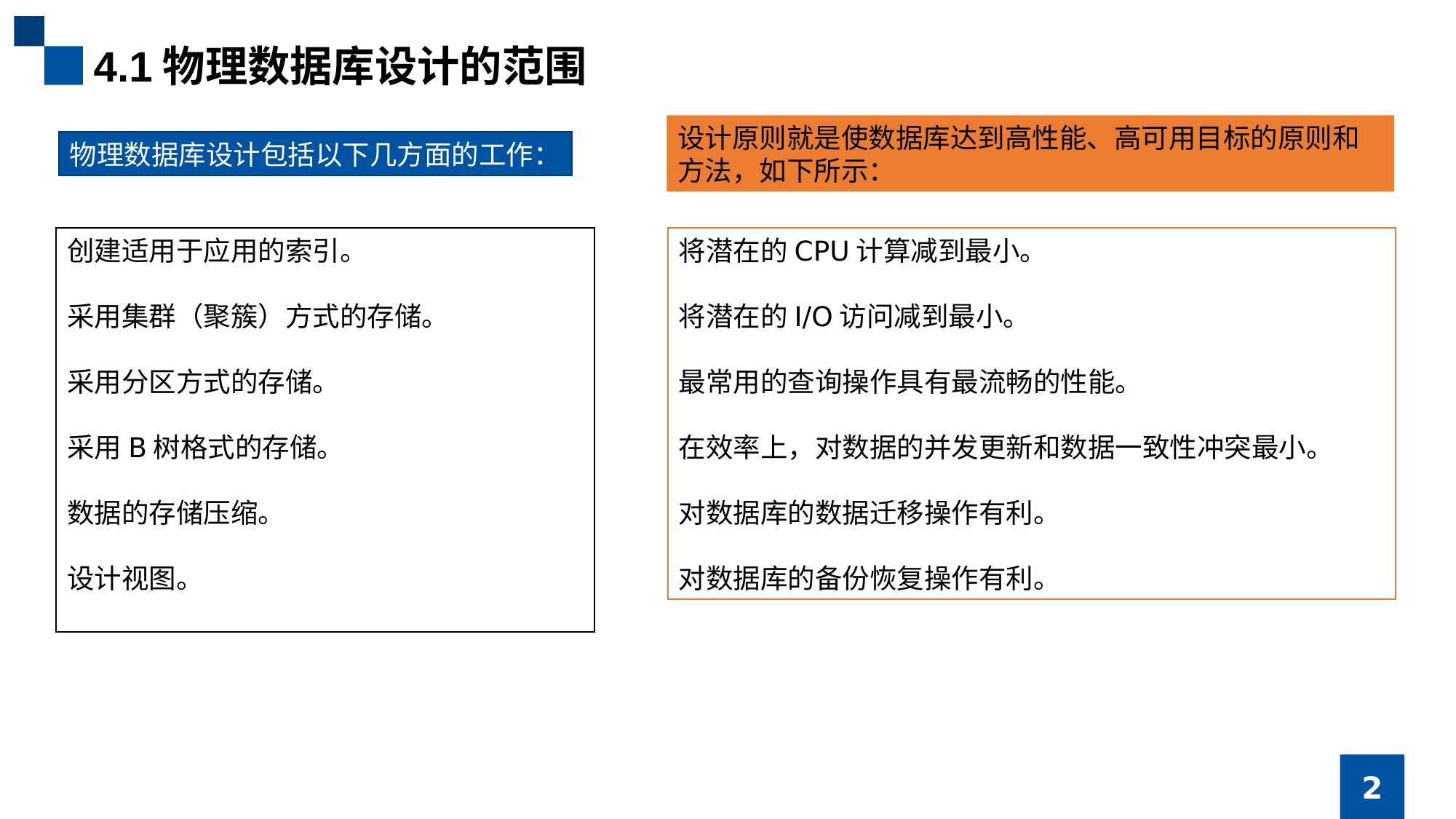

4.1物理数据库设计的范围
设计原则就是使数据库达到高性能、高可用目标的原则和方法，如下所示：
物理数据库设计包括以下几方面的工作：
创建适用于应用的索引。

采用集群（聚簇）方式的存储。

采用分区方式的存储。

采用B树格式的存储。

数据的存储压缩。

设计视图。

将潜在的CPU计算减到最小。

将潜在的I/O访问减到最小。

最常用的查询操作具有最流畅的性能。

在效率上，对数据的并发更新和数据一致性冲突最小。

对数据库的数据迁移操作有利。

对数据库的备份恢复操作有利。
2